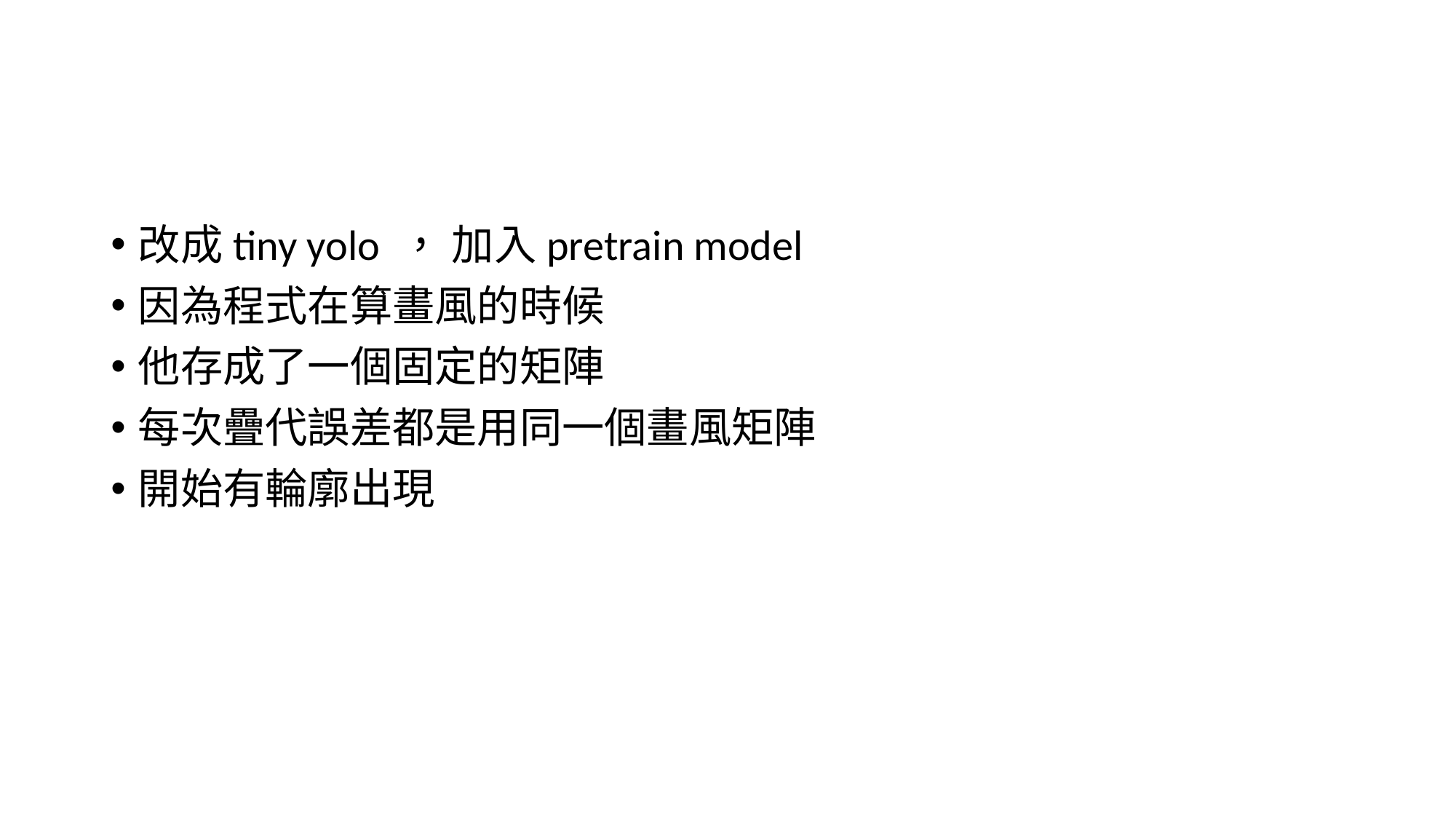

#
改成tiny yolo ， 加入pretrain model
因為程式在算畫風的時候
他存成了一個固定的矩陣
每次疊代誤差都是用同一個畫風矩陣
開始有輪廓出現